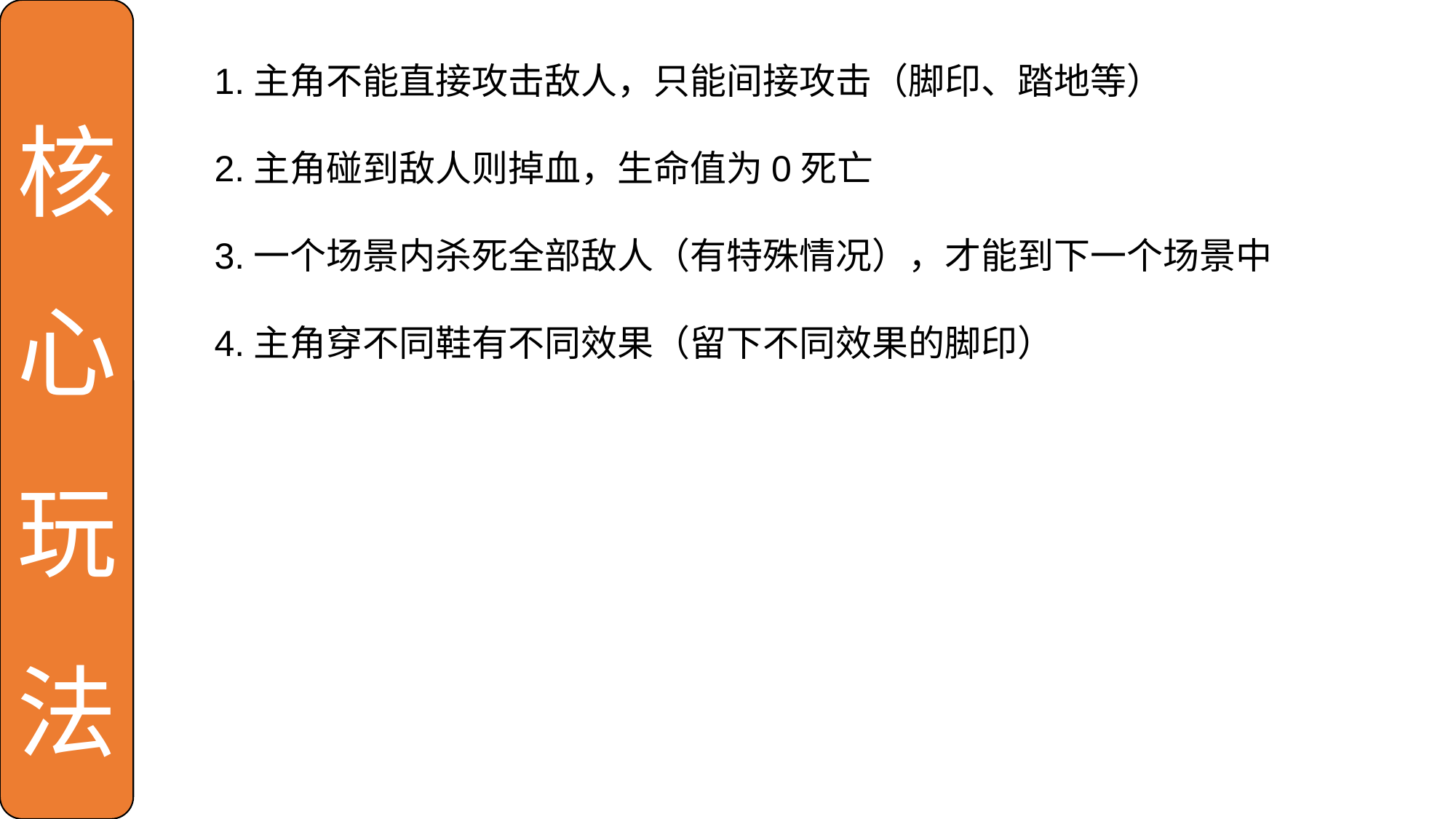

核心玩法
1.主角不能直接攻击敌人，只能间接攻击（脚印、踏地等）

2.主角碰到敌人则掉血，生命值为0死亡

3.一个场景内杀死全部敌人（有特殊情况），才能到下一个场景中

4.主角穿不同鞋有不同效果（留下不同效果的脚印）